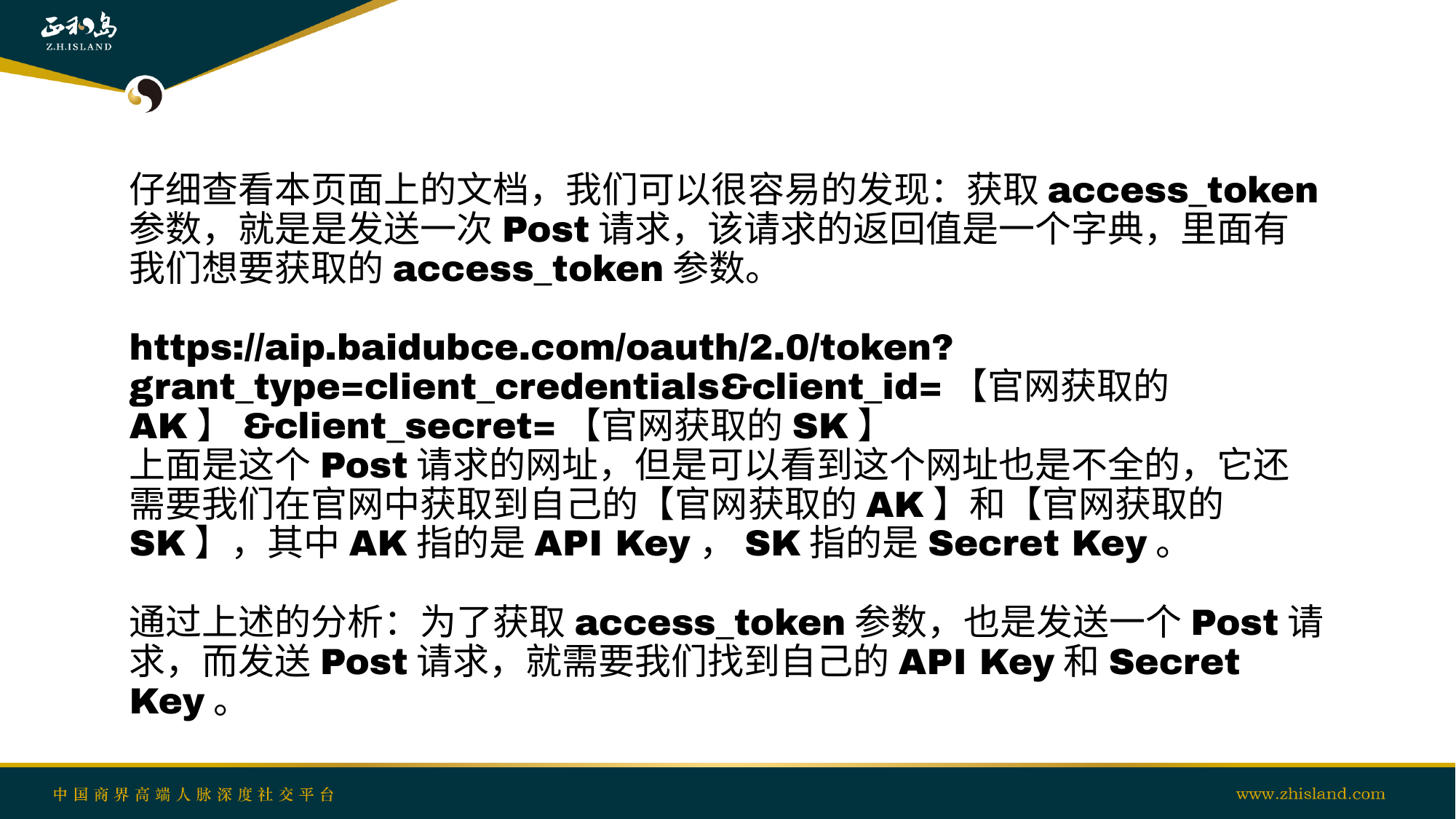

# 仔细查看本页面上的文档，我们可以很容易的发现：获取access_token参数，就是是发送一次Post请求，该请求的返回值是一个字典，里面有我们想要获取的access_token参数。 https://aip.baidubce.com/oauth/2.0/token?grant_type=client_credentials&client_id=【官网获取的AK】&client_secret=【官网获取的SK】 上面是这个Post请求的网址，但是可以看到这个网址也是不全的，它还需要我们在官网中获取到自己的【官网获取的AK】和【官网获取的SK】，其中AK指的是API Key，SK指的是Secret Key。 通过上述的分析：为了获取access_token参数，也是发送一个Post请求，而发送Post请求，就需要我们找到自己的API Key和Secret Key。